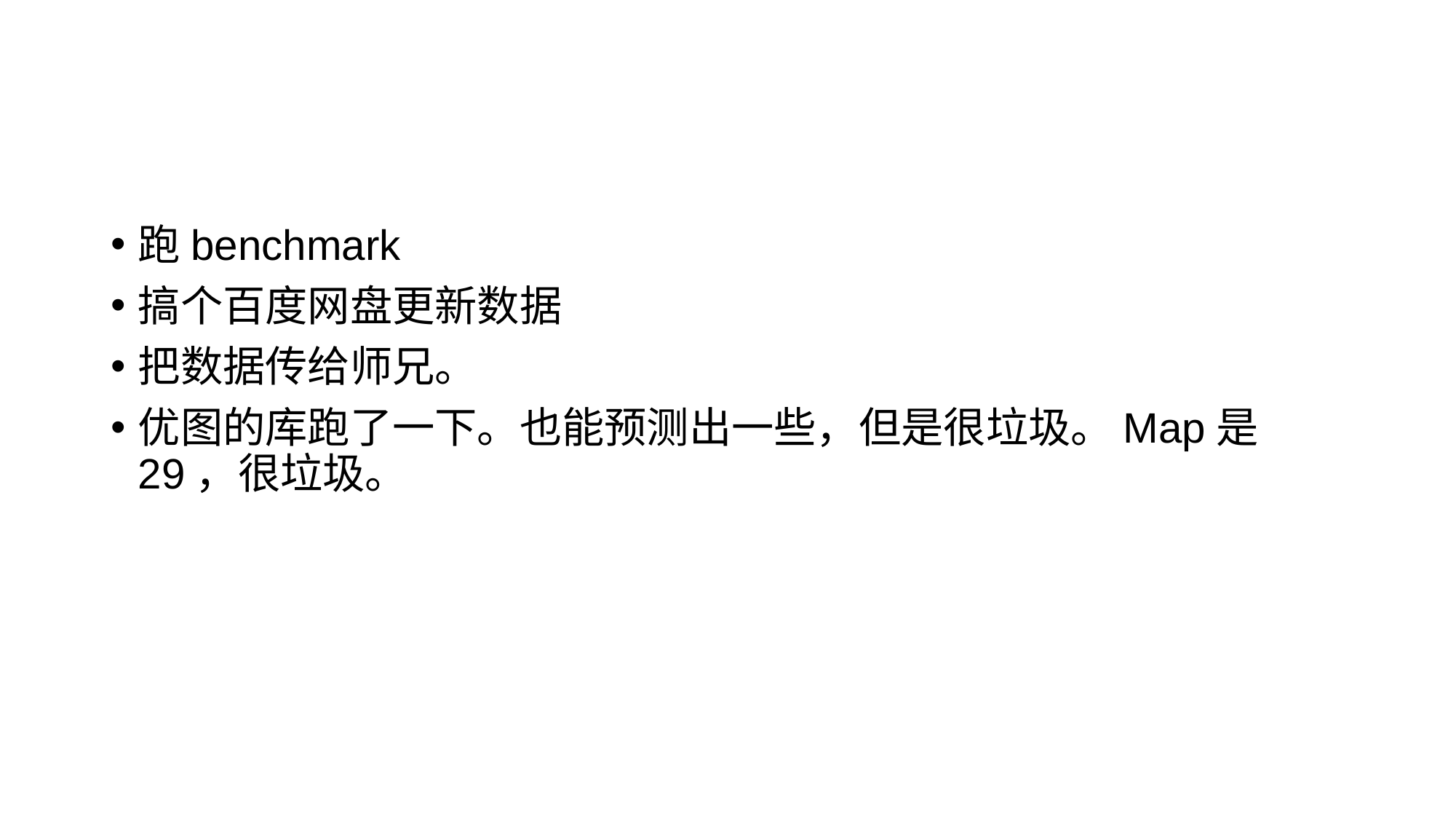

#
跑benchmark
搞个百度网盘更新数据
把数据传给师兄。
优图的库跑了一下。也能预测出一些，但是很垃圾。Map是29，很垃圾。